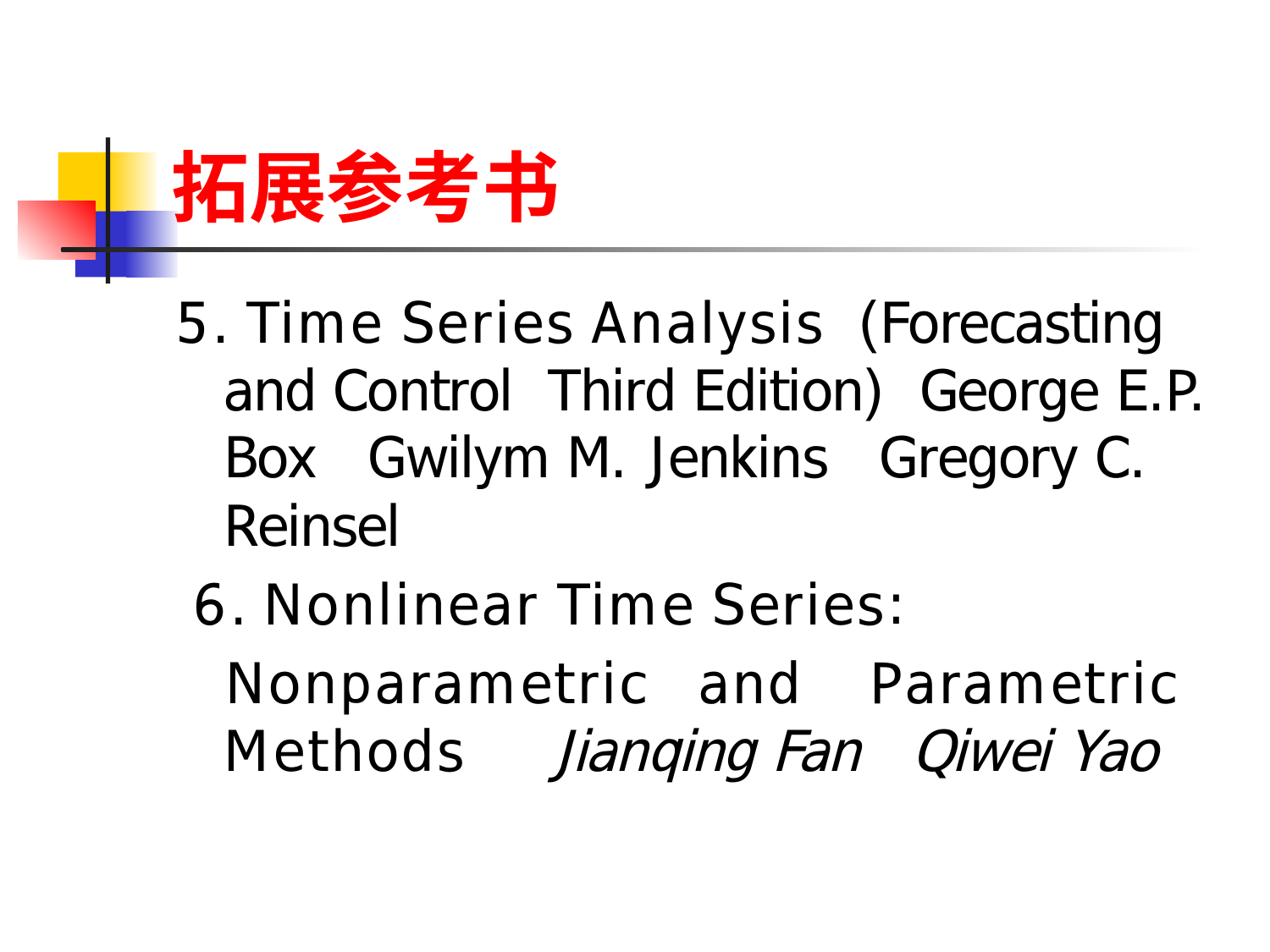

# 拓展参考书
5. Time Series Analysis  (Forecasting and Control  Third Edition)  George E.P. Box   Gwilym M. Jenkins   Gregory C. Reinsel
 6. Nonlinear Time Series:
   Nonparametric   and    Parametric Methods     Jianqing Fan   Qiwei Yao